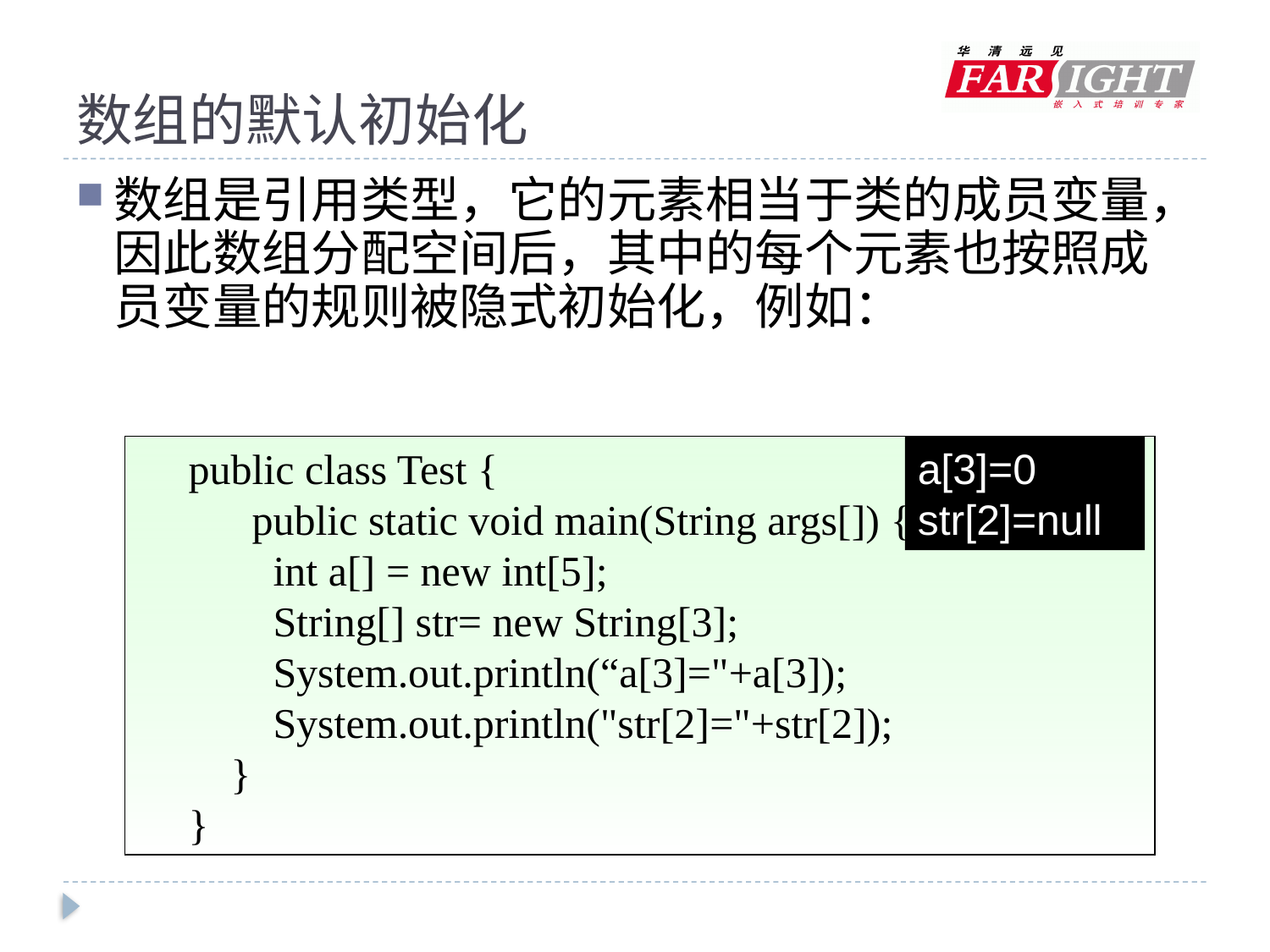

# 数组的默认初始化
数组是引用类型，它的元素相当于类的成员变量，因此数组分配空间后，其中的每个元素也按照成员变量的规则被隐式初始化，例如：
public class Test {
      public static void main(String args[]) {
        int a[] = new int[5];
        String[] str= new String[3];
        System.out.println(“a[3]="+a[3]);
        System.out.println("str[2]="+str[2]);
    }
}
a[3]=0
str[2]=null